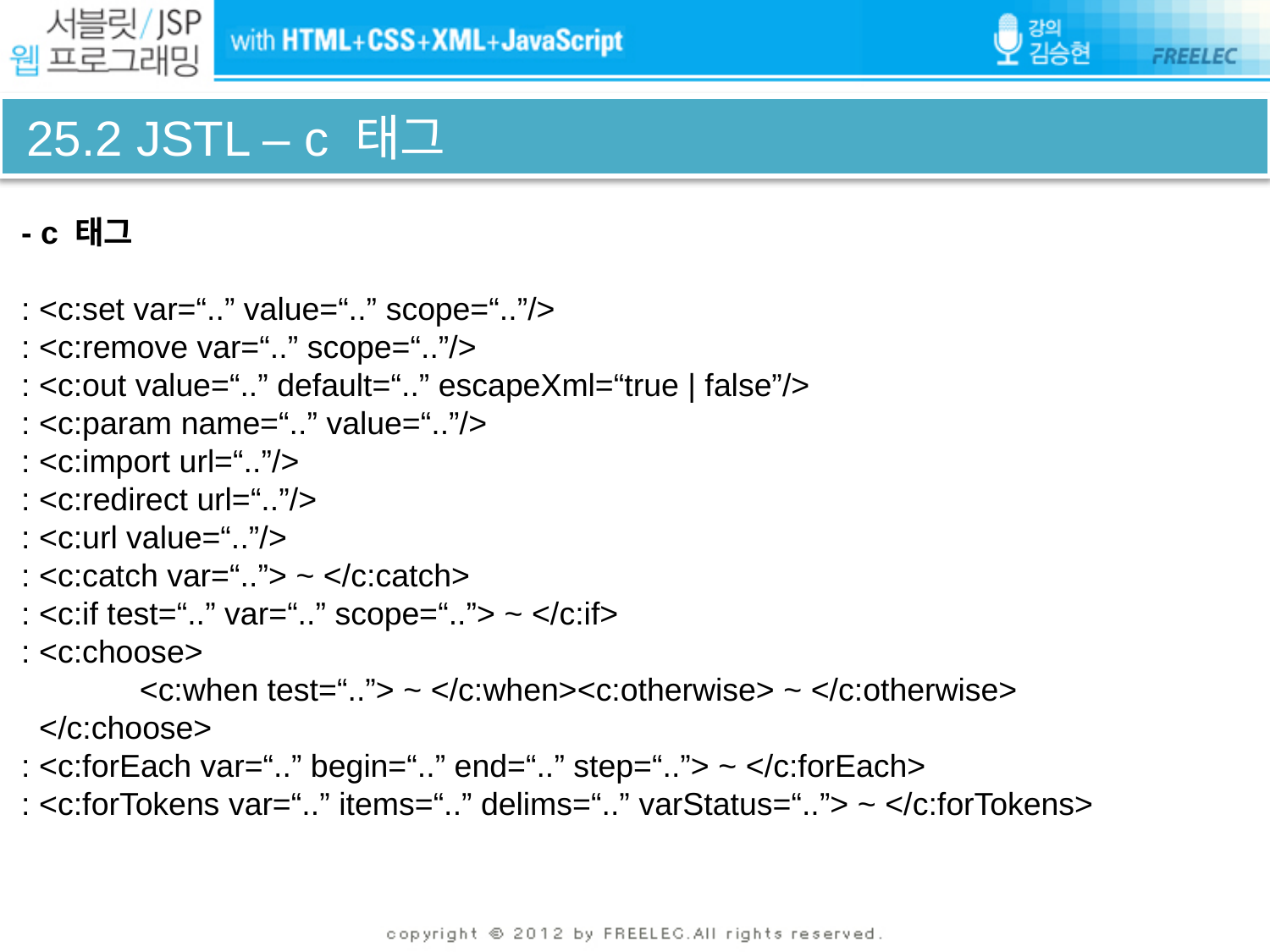

# 25.2 JSTL – c 태그
 - c 태그

 : <c:set var=“..” value=“..” scope=“..”/>
 : <c:remove var=“..” scope=“..”/>
 : <c:out value=“..” default=“..” escapeXml=“true | false”/>
 : <c:param name=“..” value=“..”/>
 : <c:import url=“..”/>
 : <c:redirect url=“..”/>
 : <c:url value=“..”/>
 : <c:catch var=“..”> ~ </c:catch>
 : <c:if test=“..” var=“..” scope=“..”> ~ </c:if>
 : <c:choose>
	<c:when test=“..”> ~ </c:when><c:otherwise> ~ </c:otherwise>
   </c:choose>
 : <c:forEach var=“..” begin=“..” end=“..” step=“..”> ~ </c:forEach>
 : <c:forTokens var=“..” items=“..” delims=“..” varStatus=“..”> ~ </c:forTokens>